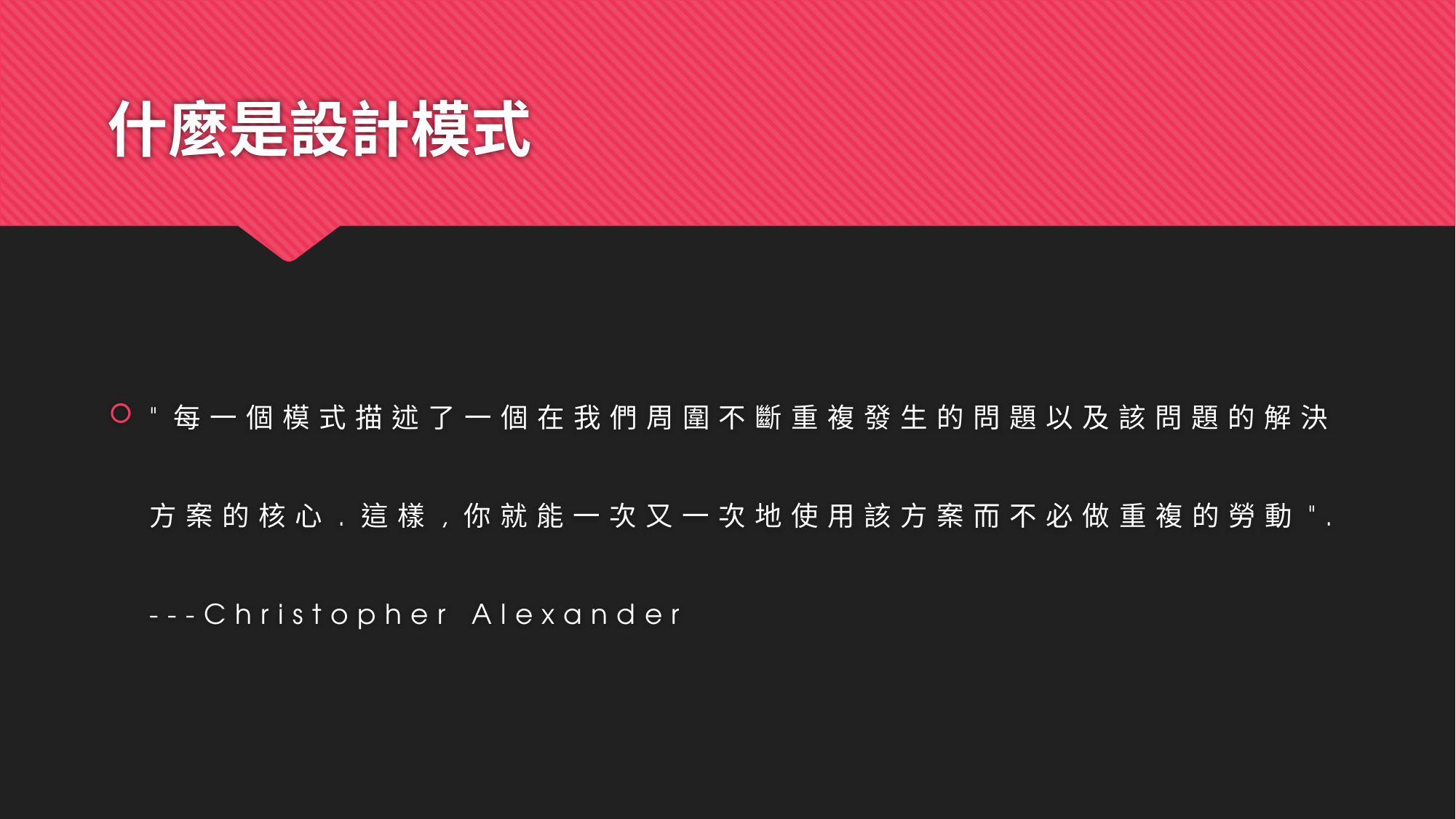

# 什麼是設計模式
"每一個模式描述了一個在我們周圍不斷重複發生的問題以及該問題的解決方案的核心.這樣,你就能一次又一次地使用該方案而不必做重複的勞動". ---Christopher Alexander